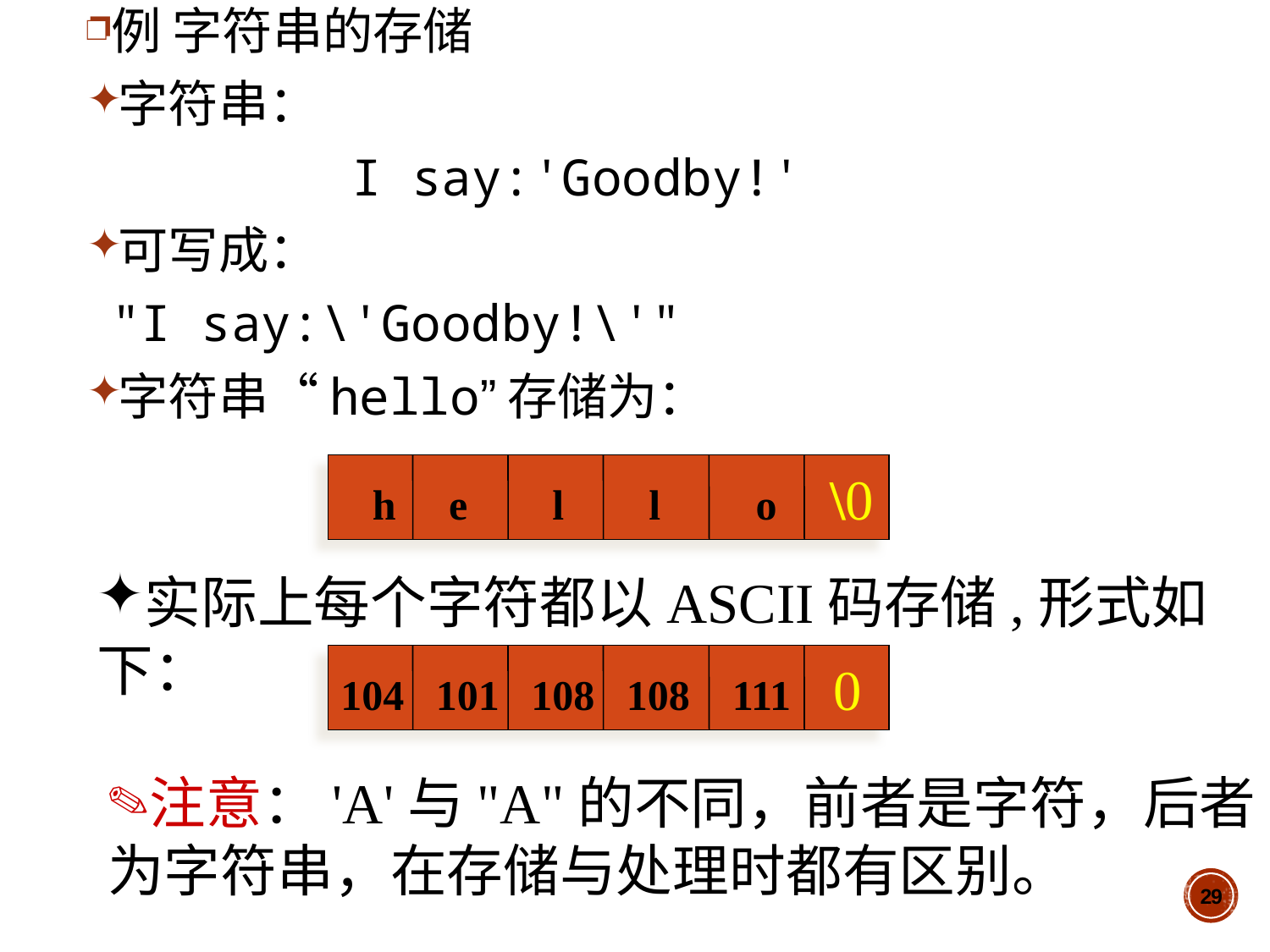

例 字符串的存储
字符串：
        I say:'Goodby!'
可写成：
"I say:\'Goodby!\'"
字符串“hello”存储为：
   h     e        l        l         o     \0

实际上每个字符都以ASCII码存储,形式如下：
104   101   108   108    111    0

注意：'A'与"A"的不同，前者是字符，后者为字符串，在存储与处理时都有区别。
29